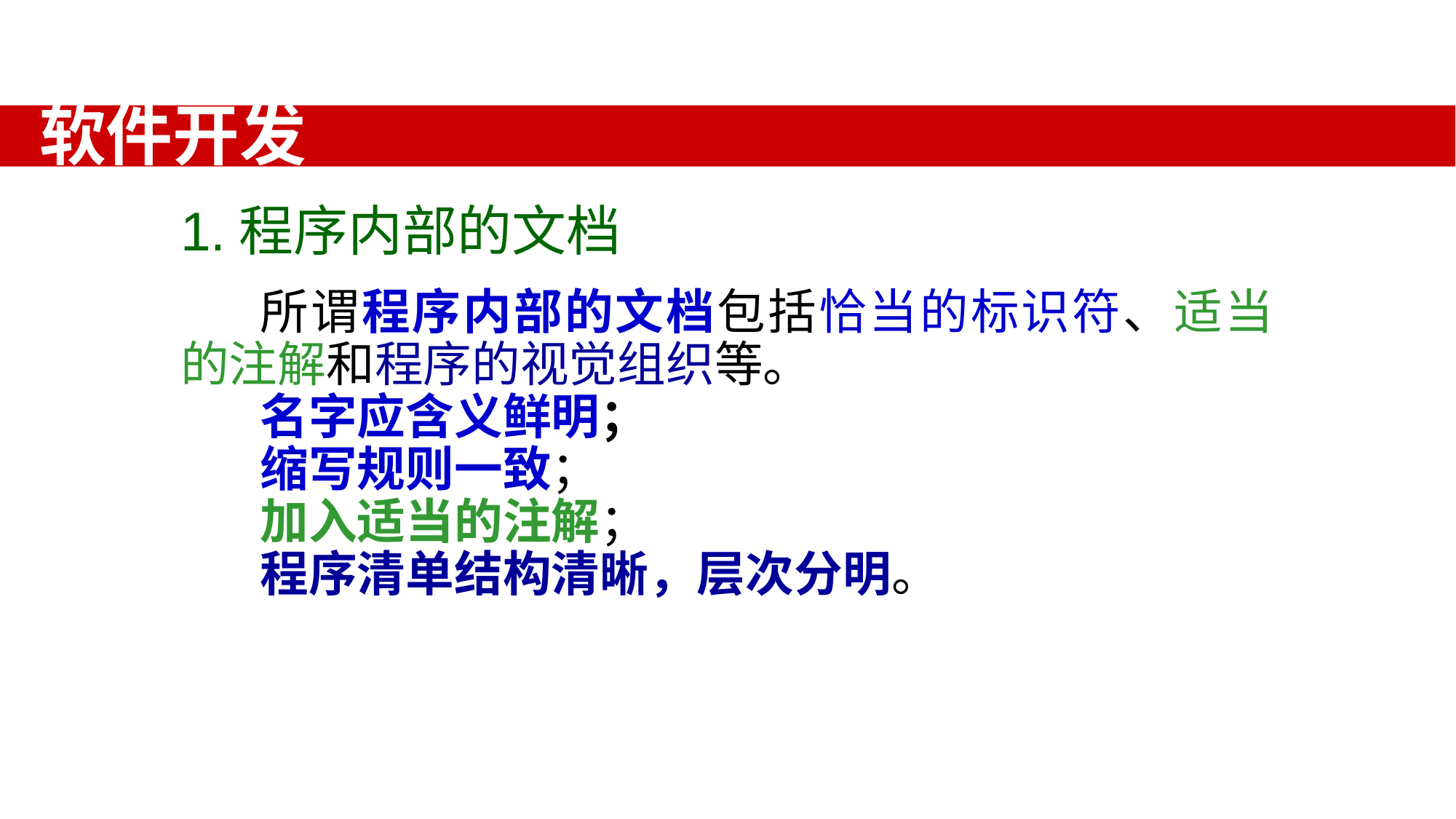

软件开发

1.程序内部的文档
所谓程序内部的文档包括恰当的标识符、适当的注解和程序的视觉组织等。
名字应含义鲜明；
缩写规则一致；
加入适当的注解；
程序清单结构清晰，层次分明。